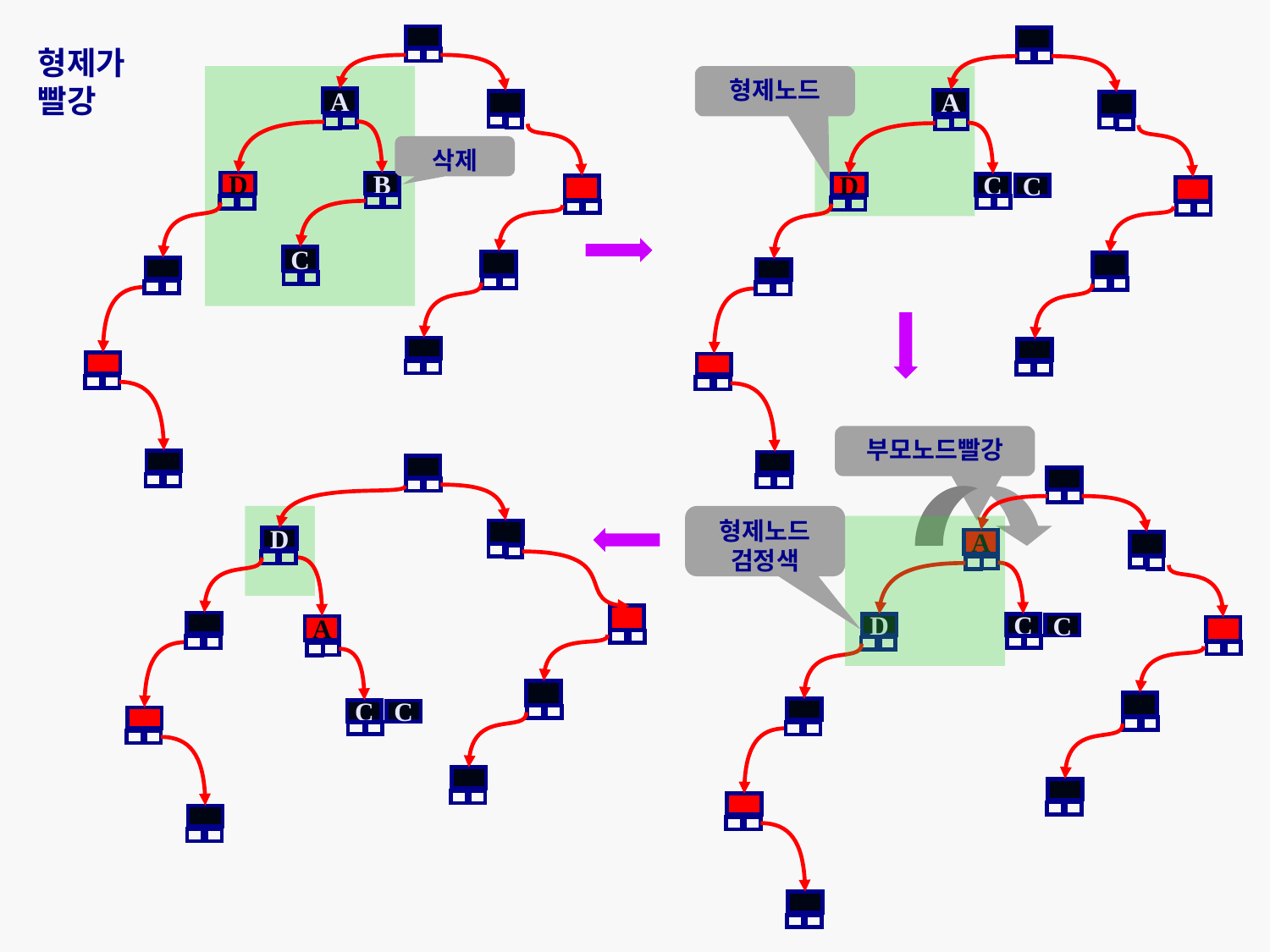

형제가
빨강

형제노드

A
A

삭제
D
B
D
C
C

C

부모노드빨강

형제노드
검정색

D
A

D
C
C
A

C
C